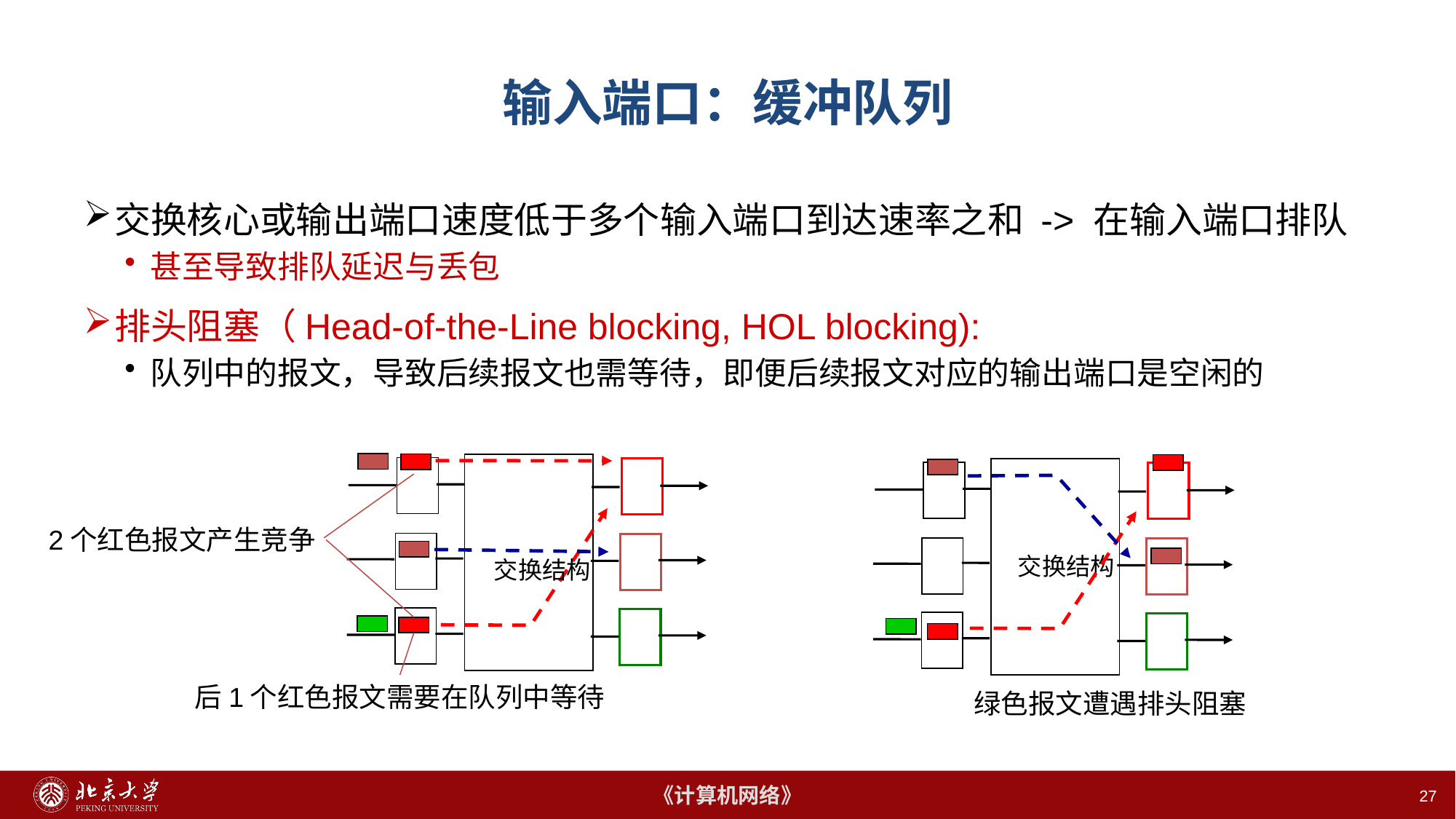

# 输入端口：缓冲队列
交换核心或输出端口速度低于多个输入端口到达速率之和 -> 在输入端口排队
甚至导致排队延迟与丢包
排头阻塞（Head-of-the-Line blocking, HOL blocking):
队列中的报文，导致后续报文也需等待，即便后续报文对应的输出端口是空闲的

交换结构

绿色报文遭遇排头阻塞

2个红色报文产生竞争

交换结构

后1个红色报文需要在队列中等待
27